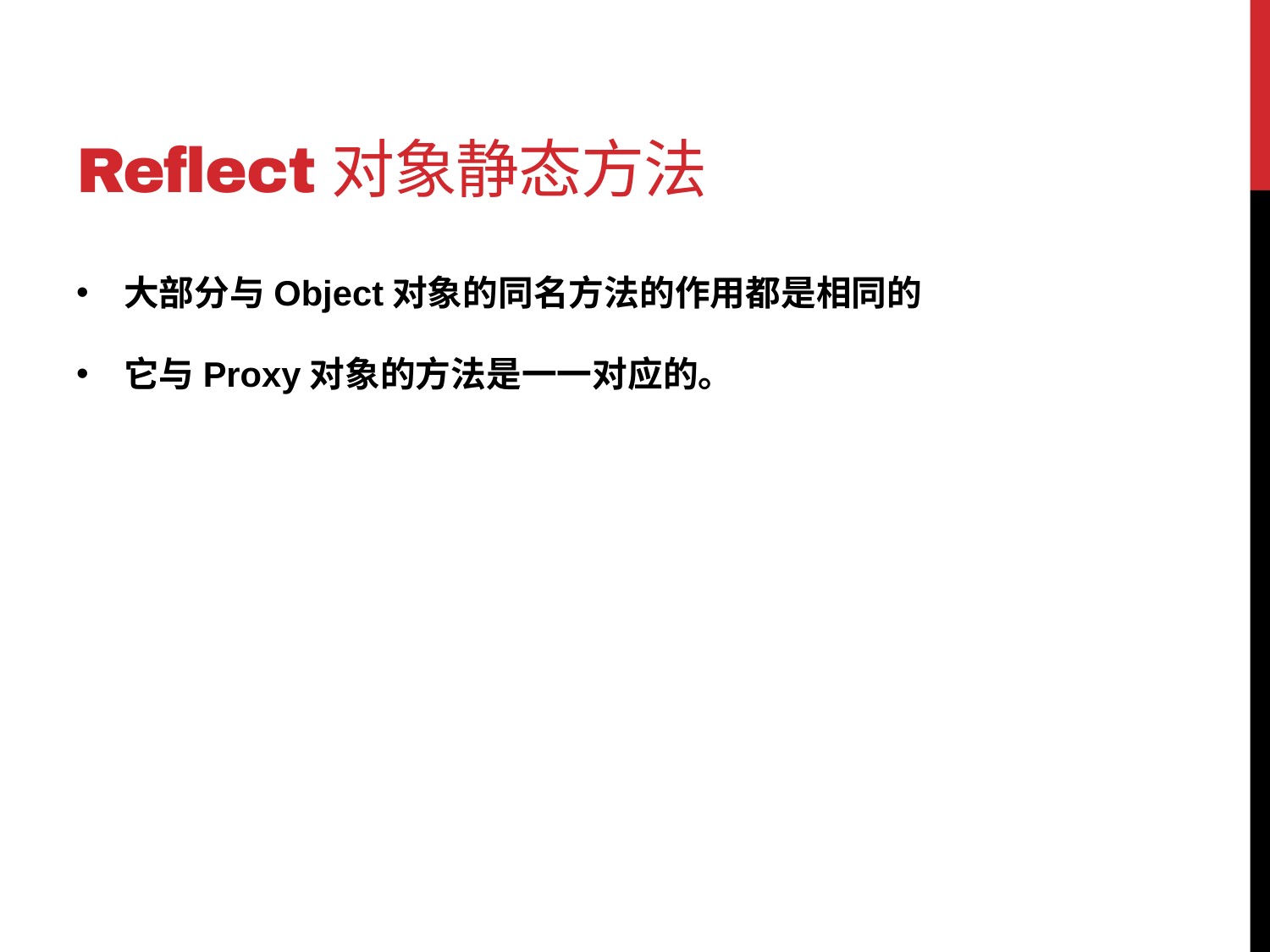

# Reflect对象静态方法
大部分与Object对象的同名方法的作用都是相同的
它与Proxy对象的方法是一一对应的。